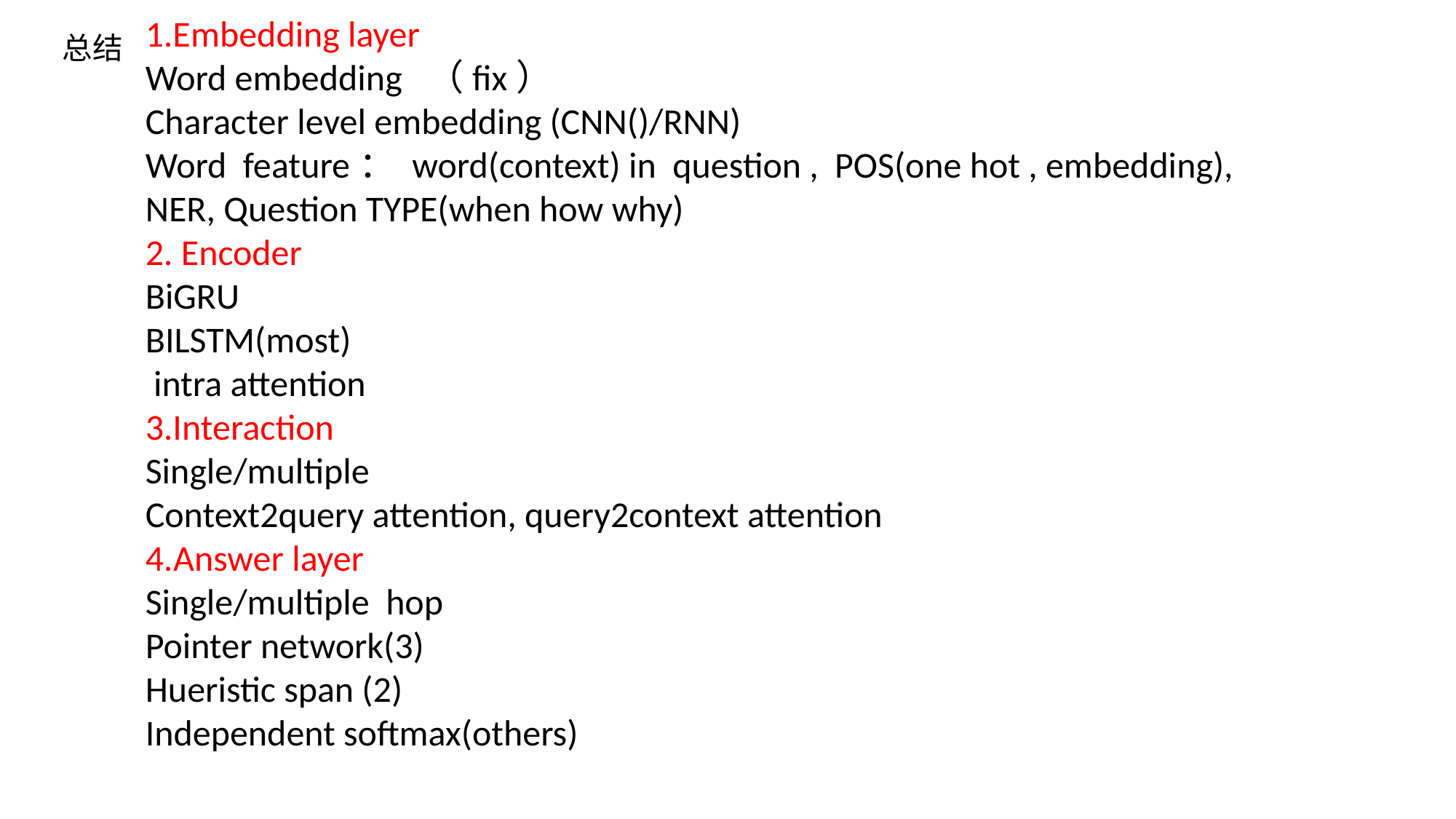

1.Embedding layer
Word embedding  （fix）
Character level embedding (CNN()/RNN)
Word  feature： word(context) in  question ,  POS(one hot , embedding),  NER, Question TYPE(when how why)
2. Encoder
BiGRU
BILSTM(most)
 intra attention
3.Interaction
Single/multiple
Context2query attention, query2context attention
4.Answer layer
Single/multiple  hop
Pointer network(3)
Hueristic span (2)
Independent softmax(others)
总结